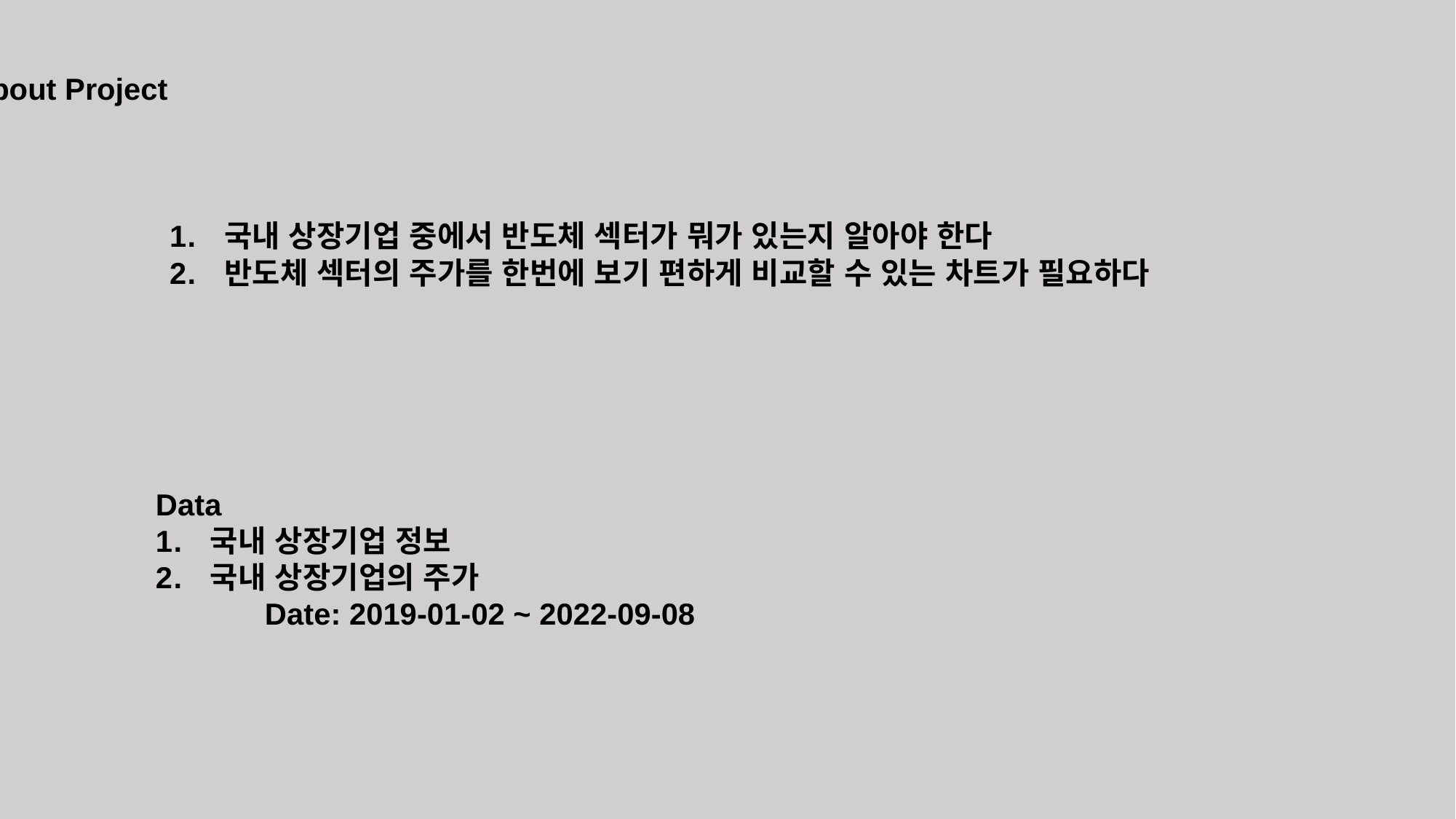

About Project
국내 상장기업 중에서 반도체 섹터가 뭐가 있는지 알아야 한다
반도체 섹터의 주가를 한번에 보기 편하게 비교할 수 있는 차트가 필요하다
Data
국내 상장기업 정보
국내 상장기업의 주가
	Date: 2019-01-02 ~ 2022-09-08